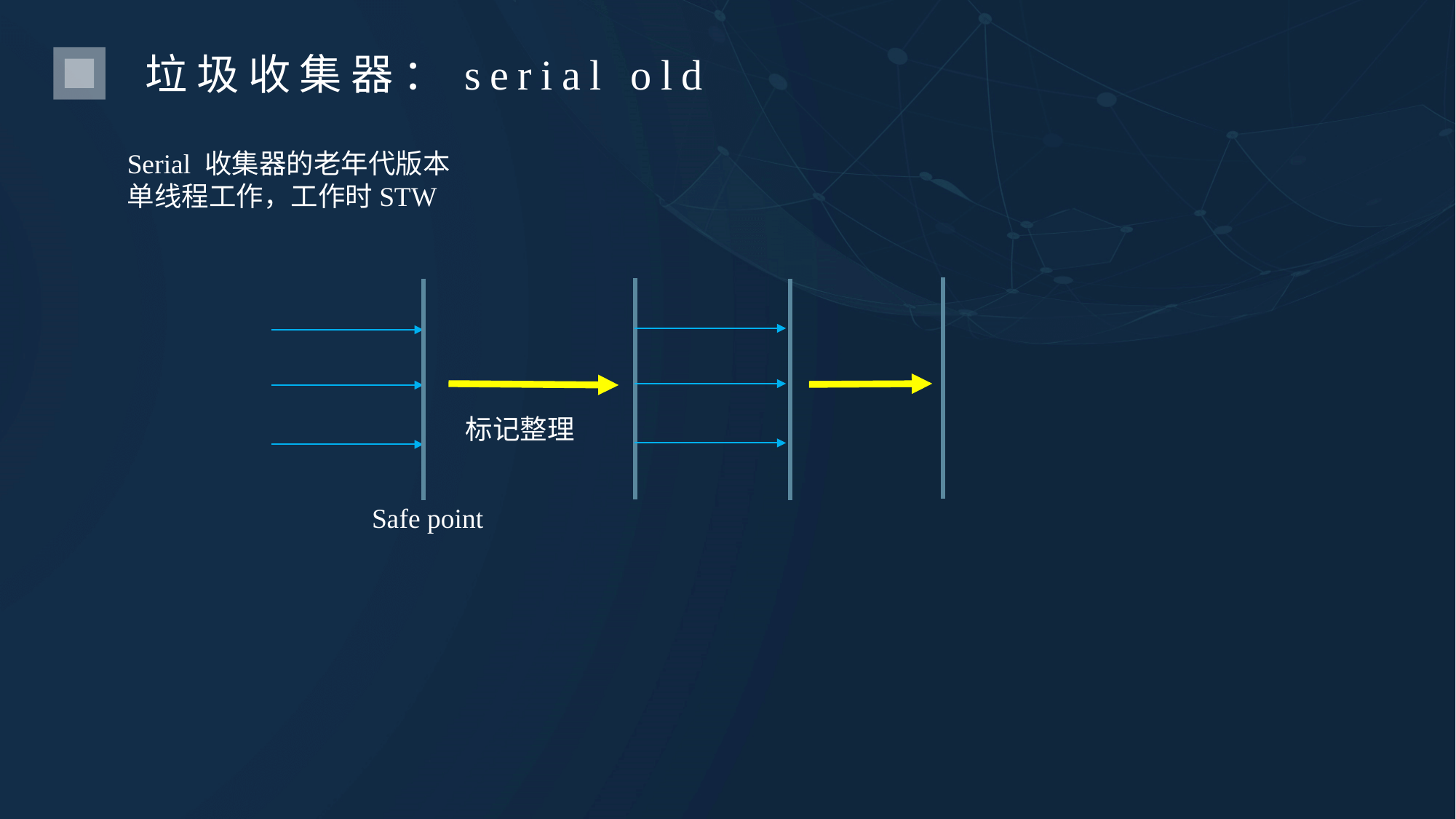

垃圾收集器：serial old

Serial 收集器的老年代版本
单线程工作，工作时STW
标记整理
Safe point